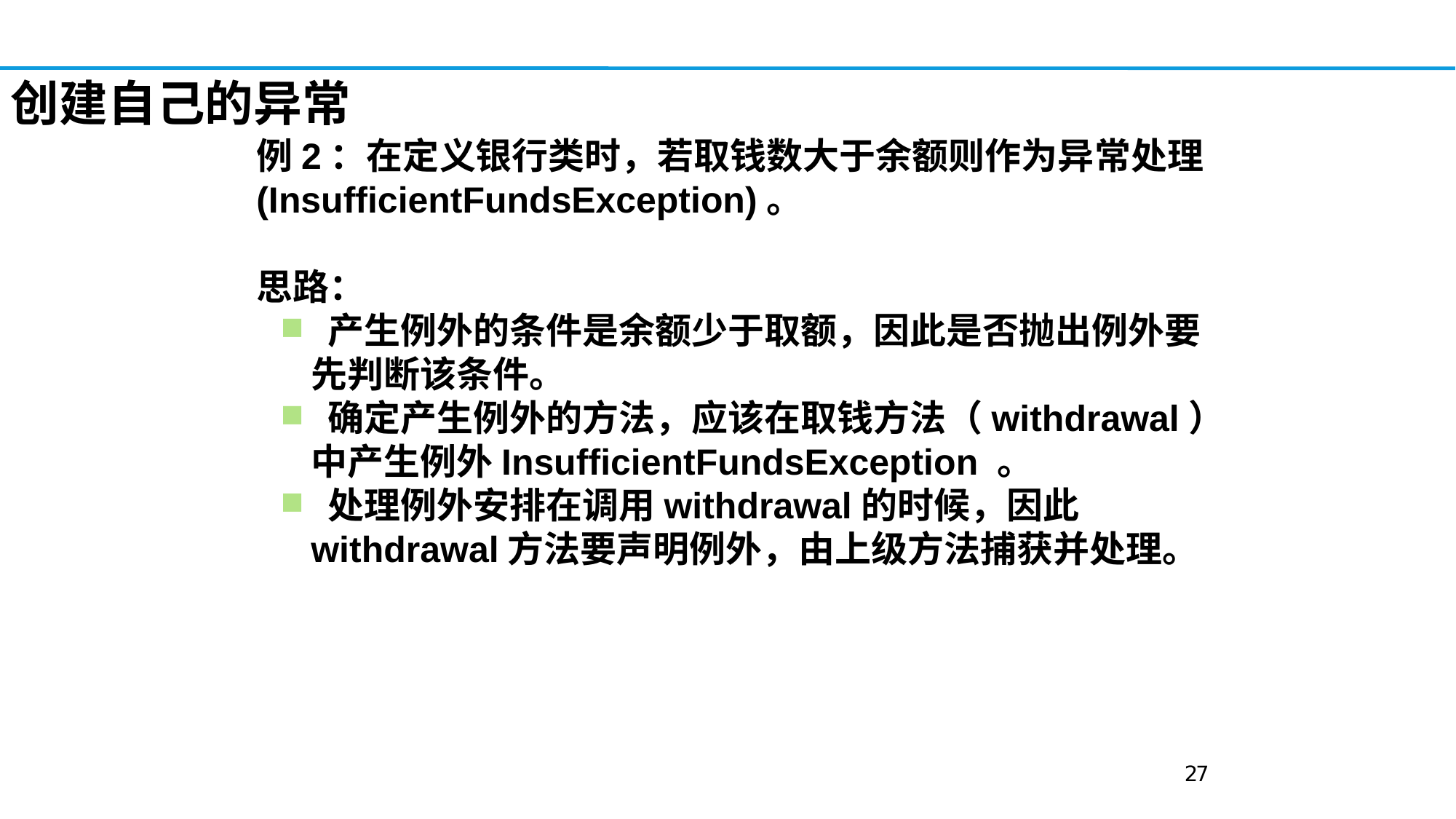

创建自己的异常
例2：在定义银行类时，若取钱数大于余额则作为异常处理(InsufficientFundsException)。

思路：
 产生例外的条件是余额少于取额，因此是否抛出例外要先判断该条件。
 确定产生例外的方法，应该在取钱方法（withdrawal）中产生例外InsufficientFundsException 。
 处理例外安排在调用withdrawal的时候，因此withdrawal方法要声明例外，由上级方法捕获并处理。
27